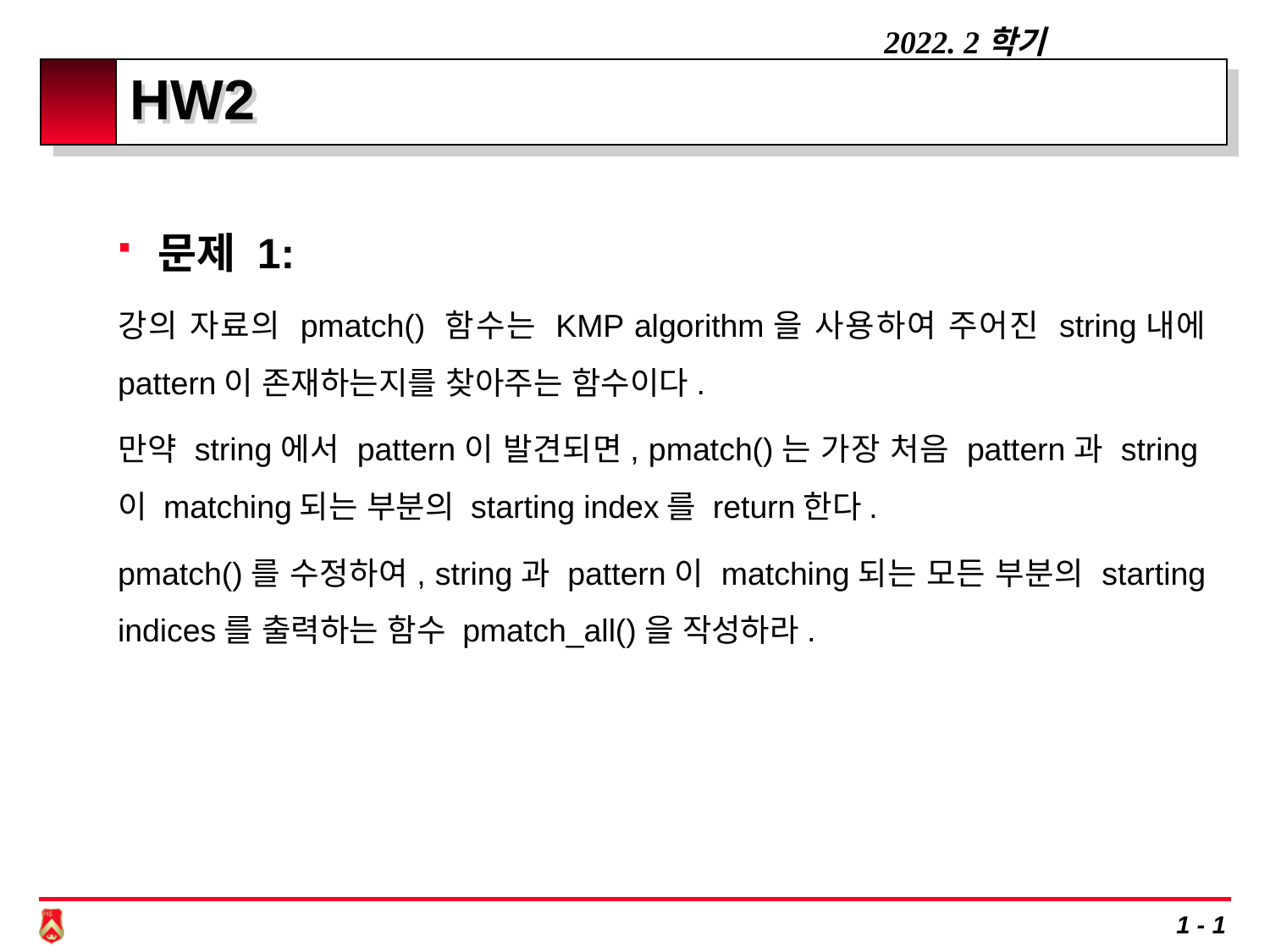

# HW2

문제 1:
강의 자료의 pmatch() 함수는 KMP algorithm을 사용하여 주어진 string내에 pattern이 존재하는지를 찾아주는 함수이다.
만약 string에서 pattern이 발견되면, pmatch()는 가장 처음 pattern과 string이 matching되는 부분의 starting index를 return한다.
pmatch()를 수정하여, string과 pattern이 matching되는 모든 부분의 starting indices를 출력하는 함수 pmatch_all()을 작성하라.
1 - 1